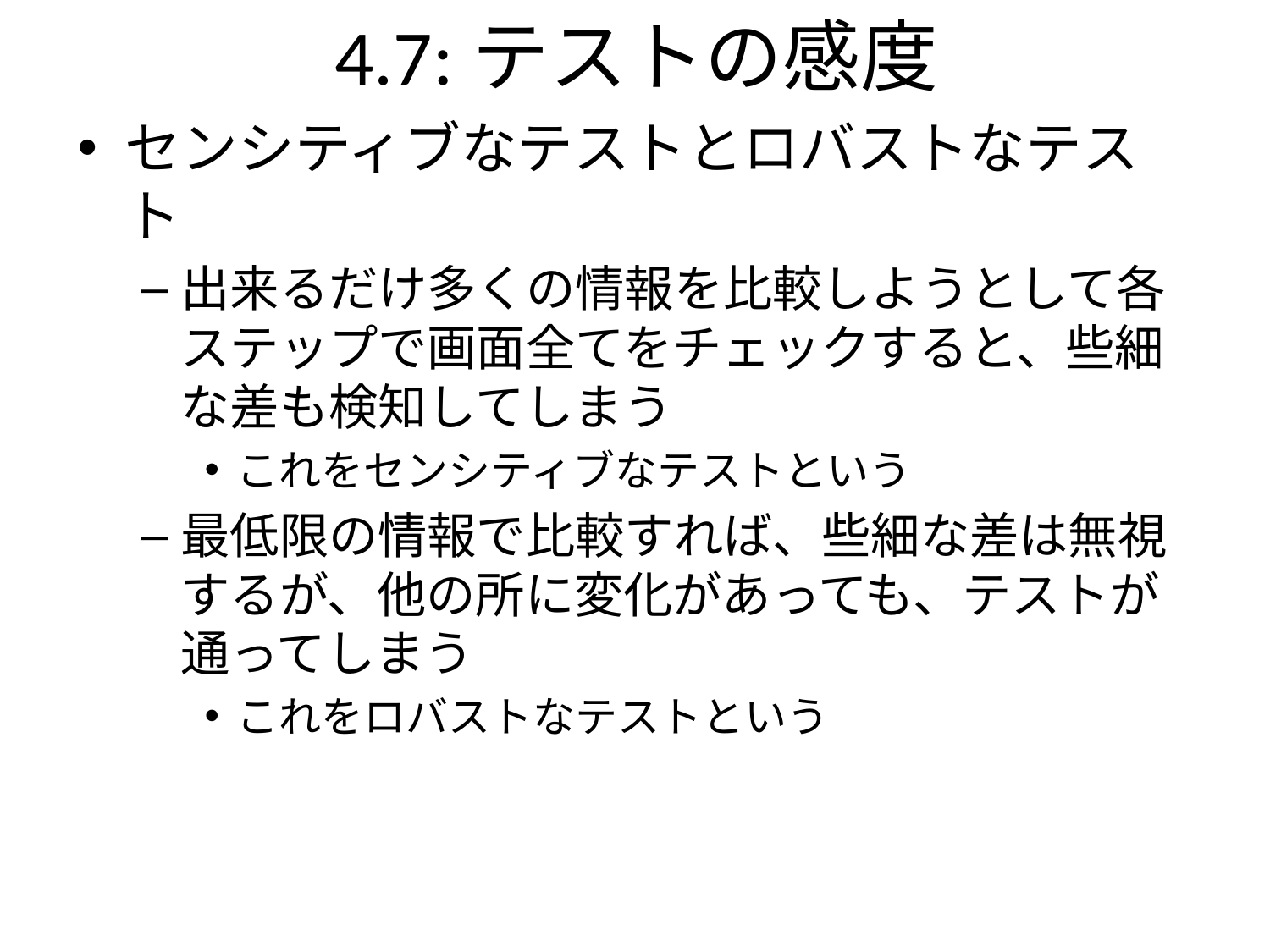

4.7:テストの感度
センシティブなテストとロバストなテスト
出来るだけ多くの情報を比較しようとして各ステップで画面全てをチェックすると、些細な差も検知してしまう
これをセンシティブなテストという
最低限の情報で比較すれば、些細な差は無視するが、他の所に変化があっても、テストが通ってしまう
これをロバストなテストという